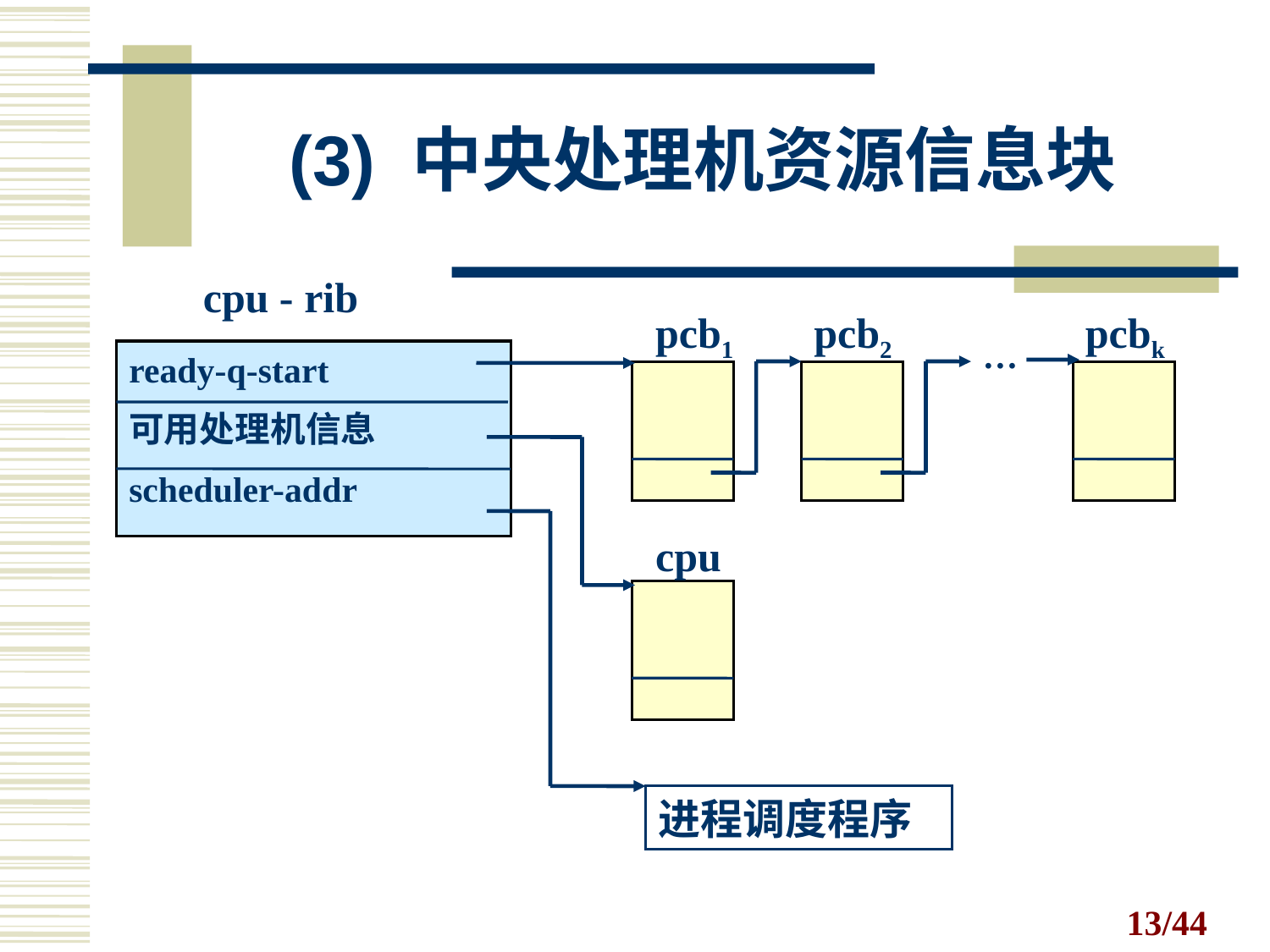

# (3) 中央处理机资源信息块
cpu - rib
pcb1
pcb2
pcbk
 …
ready-q-start
可用处理机信息
scheduler-addr

cpu

进程调度程序
13/44